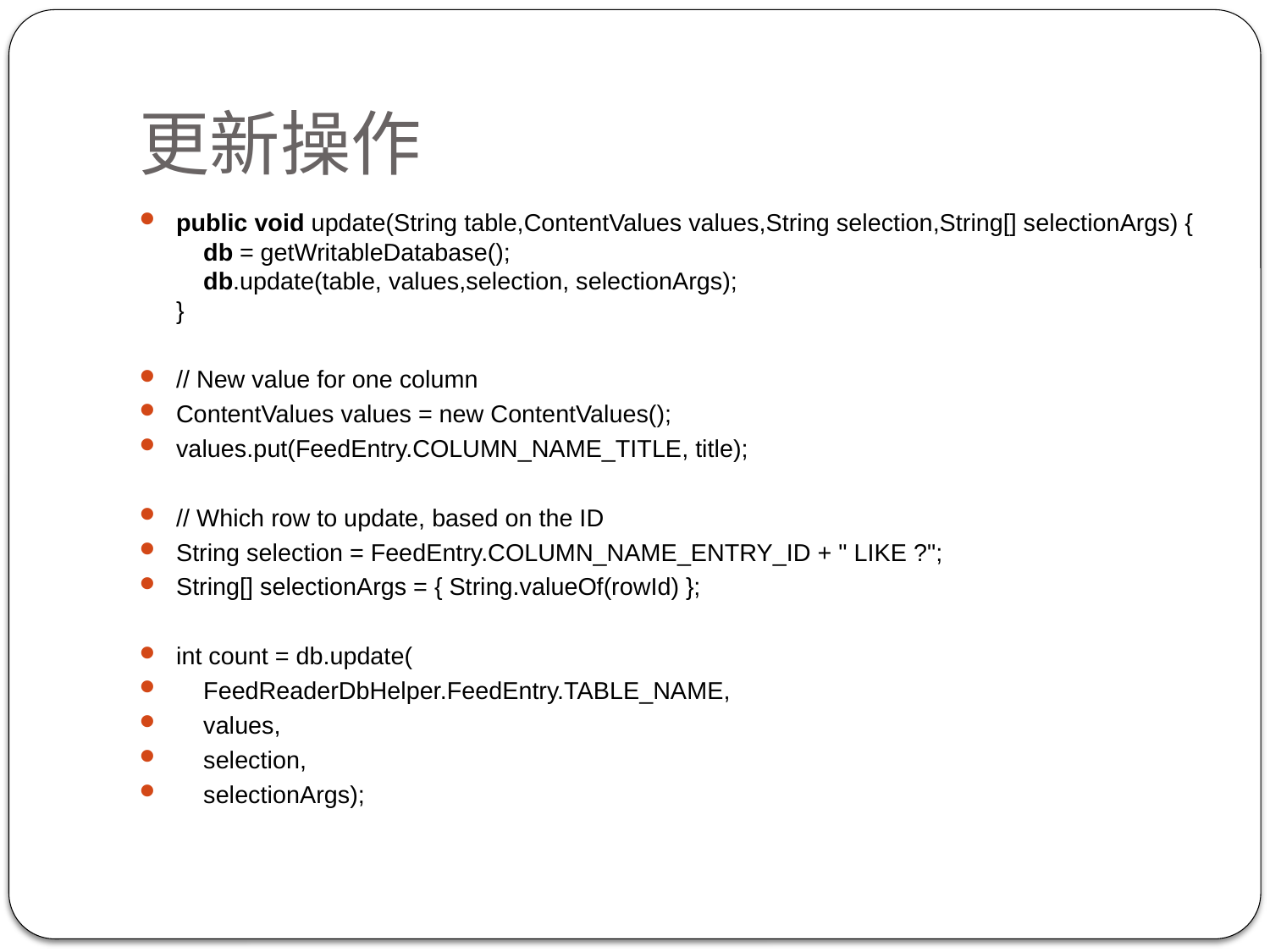

# 更新操作
public void update(String table,ContentValues values,String selection,String[] selectionArgs) {
    db = getWritableDatabase();
    db.update(table, values,selection, selectionArgs);
}

// New value for one column
ContentValues values = new ContentValues();
values.put(FeedEntry.COLUMN_NAME_TITLE, title);

// Which row to update, based on the ID
String selection = FeedEntry.COLUMN_NAME_ENTRY_ID + " LIKE ?";
String[] selectionArgs = { String.valueOf(rowId) };

int count = db.update(
    FeedReaderDbHelper.FeedEntry.TABLE_NAME,
    values,
    selection,
    selectionArgs);